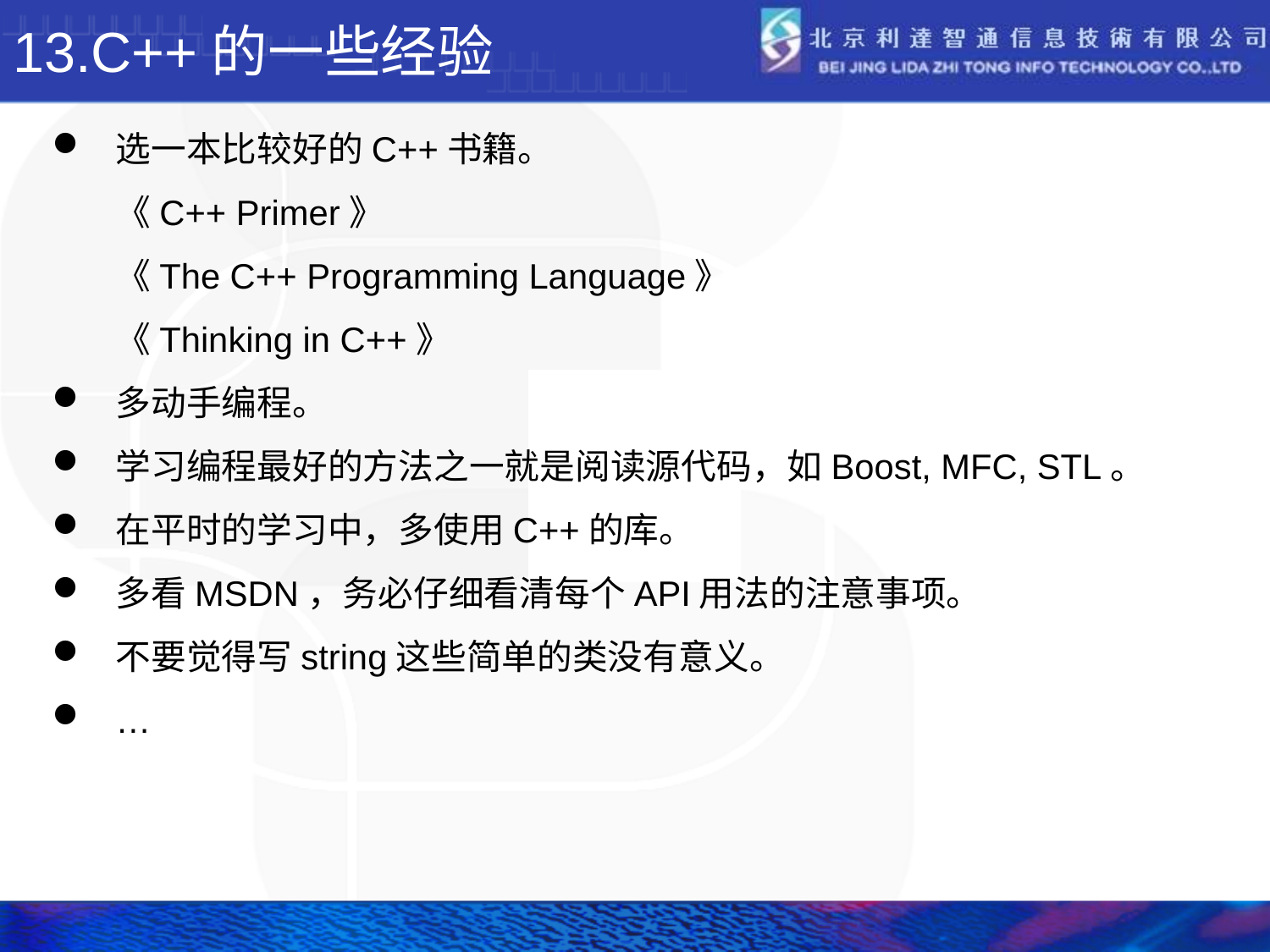

# C++的一些经验
选一本比较好的C++书籍。
	《C++ Primer》
	《The C++ Programming Language》
	《Thinking in C++》
多动手编程。
学习编程最好的方法之一就是阅读源代码，如Boost, MFC, STL。
在平时的学习中，多使用C++的库。
多看MSDN，务必仔细看清每个API用法的注意事项。
不要觉得写string这些简单的类没有意义。
…